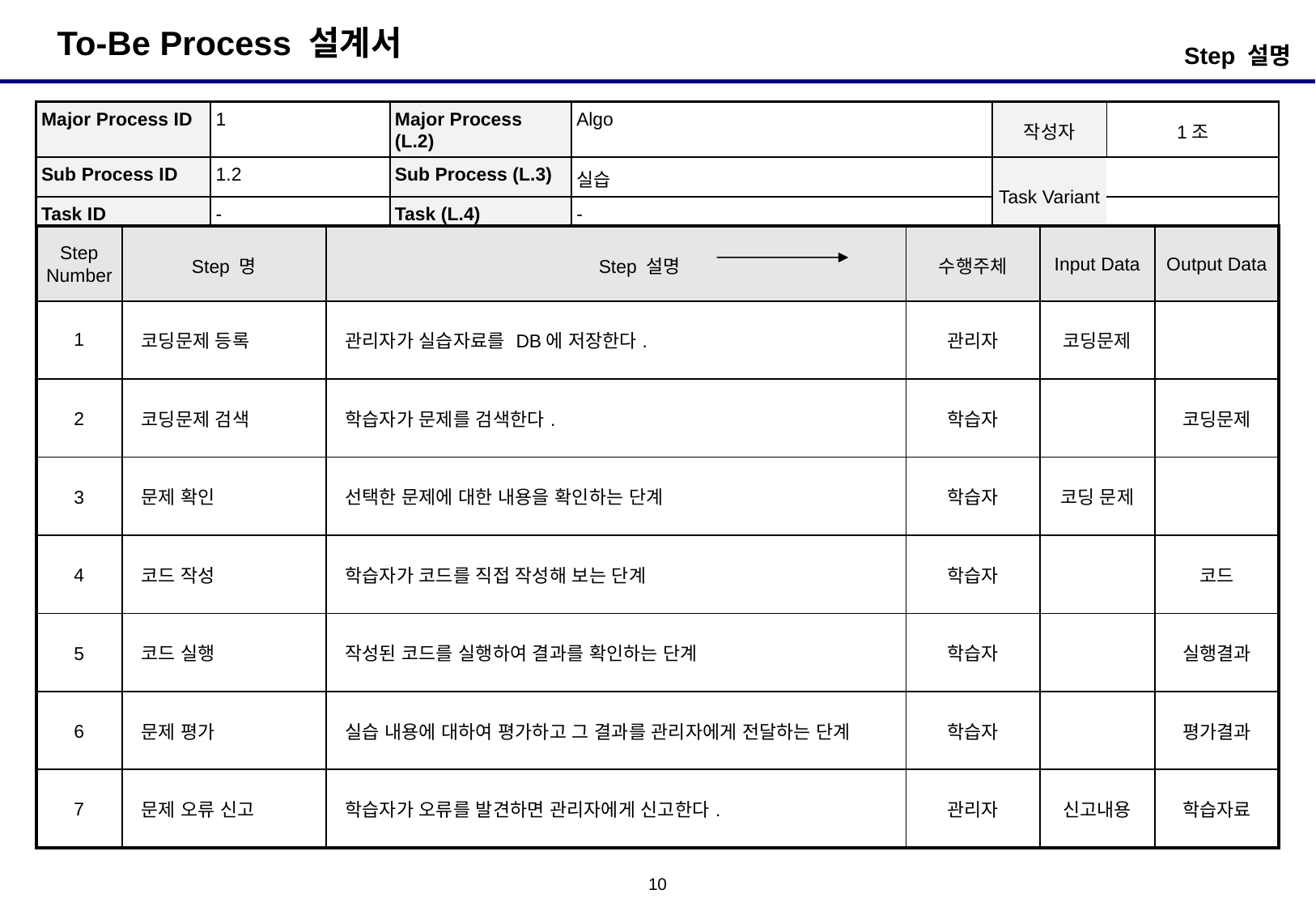

Step 설명
| Major Process ID | 1 | Major Process (L.2) | Algo | 작성자 | 1조 |
| --- | --- | --- | --- | --- | --- |
| Sub Process ID | 1.2 | Sub Process (L.3) | 실습 | Task Variant |  |
| Task ID | - | Task (L.4) | - |  |  |
| Step Number | Step 명 | Step 설명 | 수행주체 | Input Data | Output Data |
| --- | --- | --- | --- | --- | --- |
| 1 | 코딩문제 등록 | 관리자가 실습자료를 DB에 저장한다. | 관리자 | 코딩문제 |  |
| 2 | 코딩문제 검색 | 학습자가 문제를 검색한다. | 학습자 |  | 코딩문제 |
| 3 | 문제 확인 | 선택한 문제에 대한 내용을 확인하는 단계 | 학습자 | 코딩 문제 |  |
| 4 | 코드 작성 | 학습자가 코드를 직접 작성해 보는 단계 | 학습자 |  | 코드 |
| 5 | 코드 실행 | 작성된 코드를 실행하여 결과를 확인하는 단계 | 학습자 |  | 실행결과 |
| 6 | 문제 평가 | 실습 내용에 대하여 평가하고 그 결과를 관리자에게 전달하는 단계 | 학습자 |  | 평가결과 |
| 7 | 문제 오류 신고 | 학습자가 오류를 발견하면 관리자에게 신고한다. | 관리자 | 신고내용 | 학습자료 |